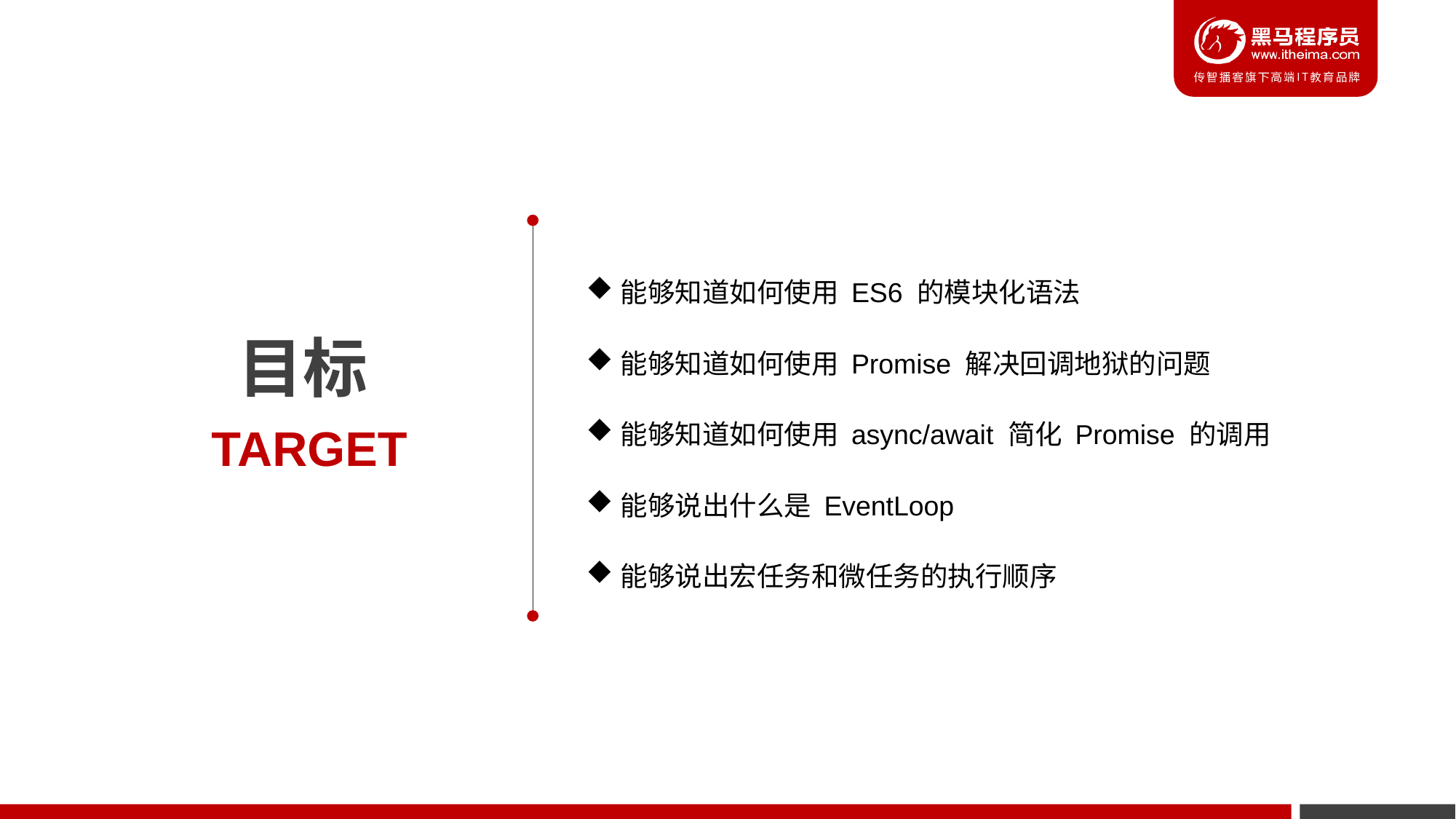

能够知道如何使用 ES6 的模块化语法
能够知道如何使用 Promise 解决回调地狱的问题
能够知道如何使用 async/await 简化 Promise 的调用
能够说出什么是 EventLoop
能够说出宏任务和微任务的执行顺序